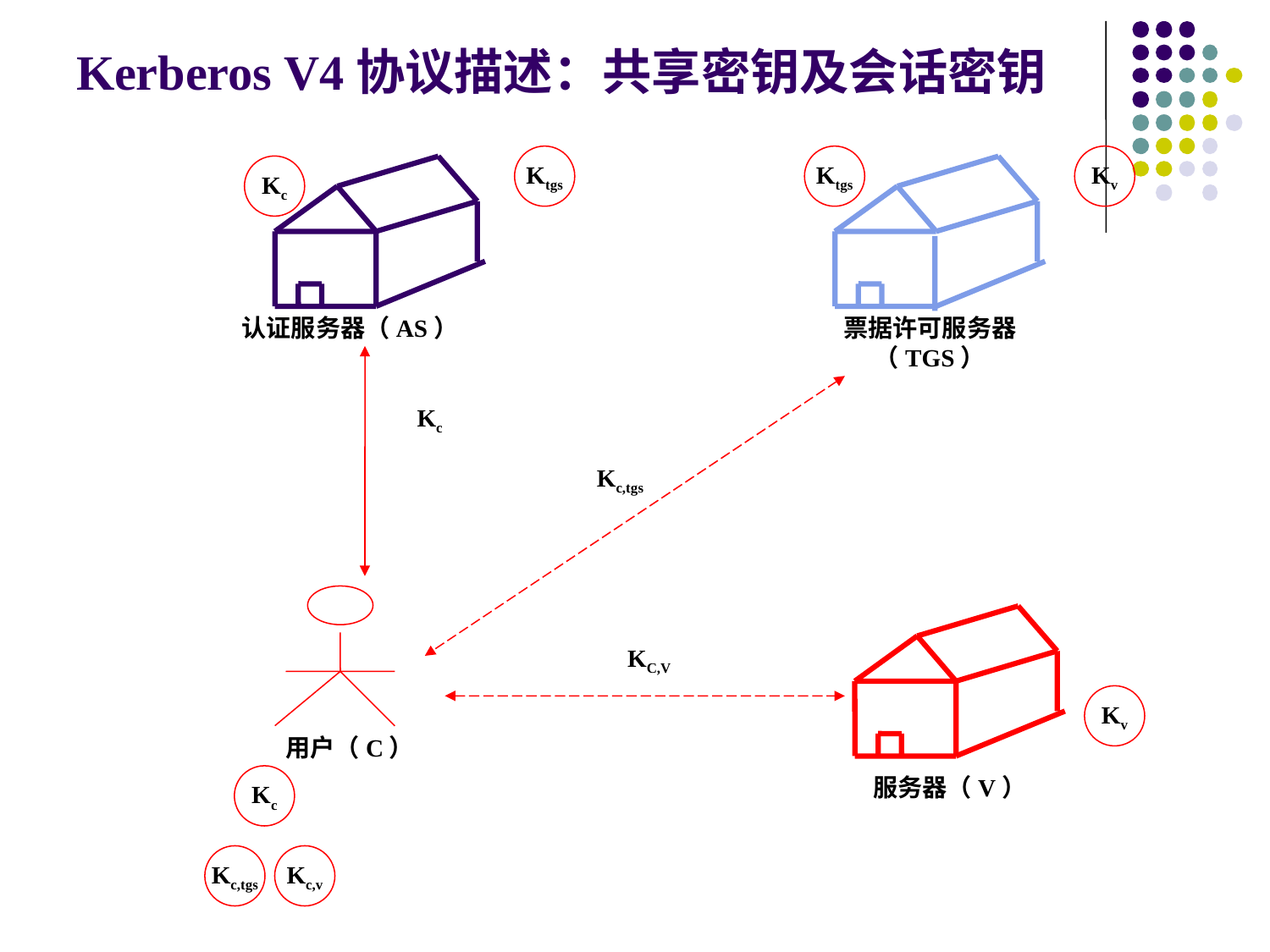

# Kerberos V4协议描述：共享密钥及会话密钥
Ktgs
Ktgs
Kv
Kc
Kv
Kc
Kc,tgs
Kc,v

认证服务器（AS）
票据许可服务器（TGS）

Kc
Kc,tgs

KC,V

用户（C）
服务器（V）